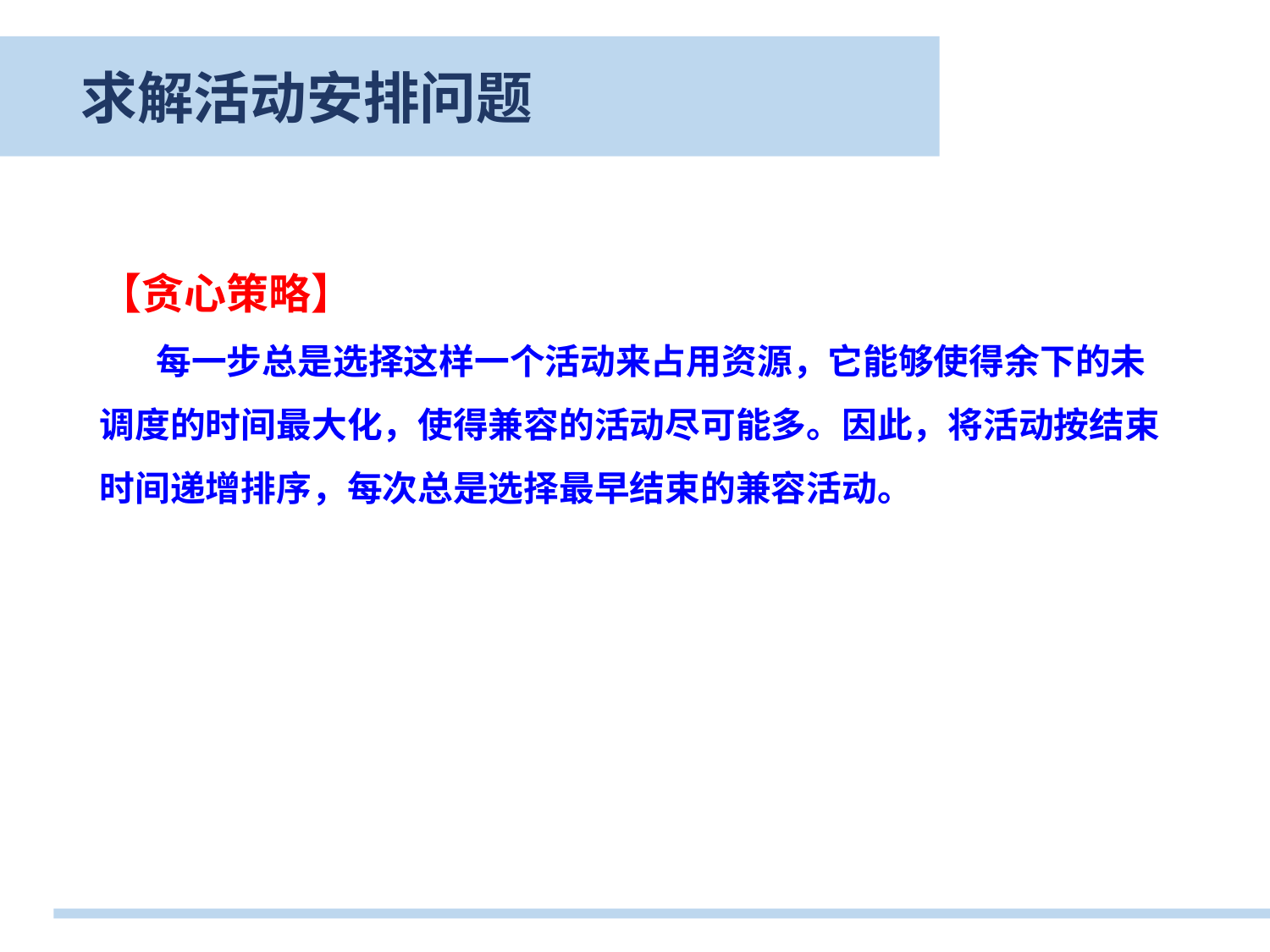

求解活动安排问题
【贪心策略】
      每一步总是选择这样一个活动来占用资源，它能够使得余下的未调度的时间最大化，使得兼容的活动尽可能多。因此，将活动按结束时间递增排序，每次总是选择最早结束的兼容活动。